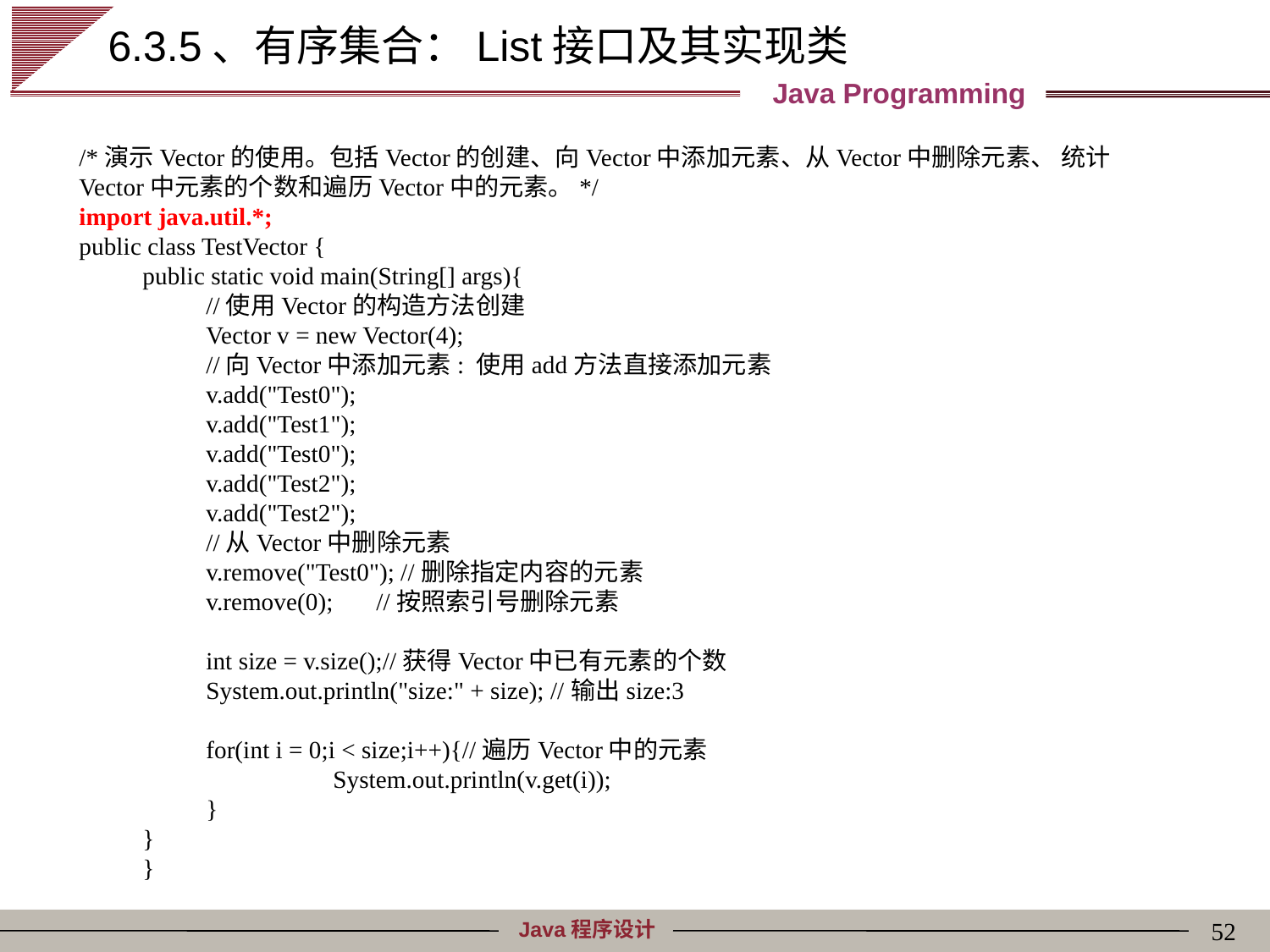

# 6.3.5、有序集合：List接口及其实现类
/*演示Vector的使用。包括Vector的创建、向Vector中添加元素、从Vector中删除元素、 统计Vector中元素的个数和遍历Vector中的元素。*/
import java.util.*;
public class TestVector {
public static void main(String[] args){
//使用Vector的构造方法创建
Vector v = new Vector(4);
//向Vector中添加元素: 使用add方法直接添加元素
v.add("Test0");
v.add("Test1");
v.add("Test0");
v.add("Test2");
v.add("Test2");
//从Vector中删除元素
v.remove("Test0"); //删除指定内容的元素
v.remove(0);       //按照索引号删除元素

int size = v.size();//获得Vector中已有元素的个数
System.out.println("size:" + size); //输出size:3

for(int i = 0;i < size;i++){//遍历Vector中的元素
	System.out.println(v.get(i));
}
}
}